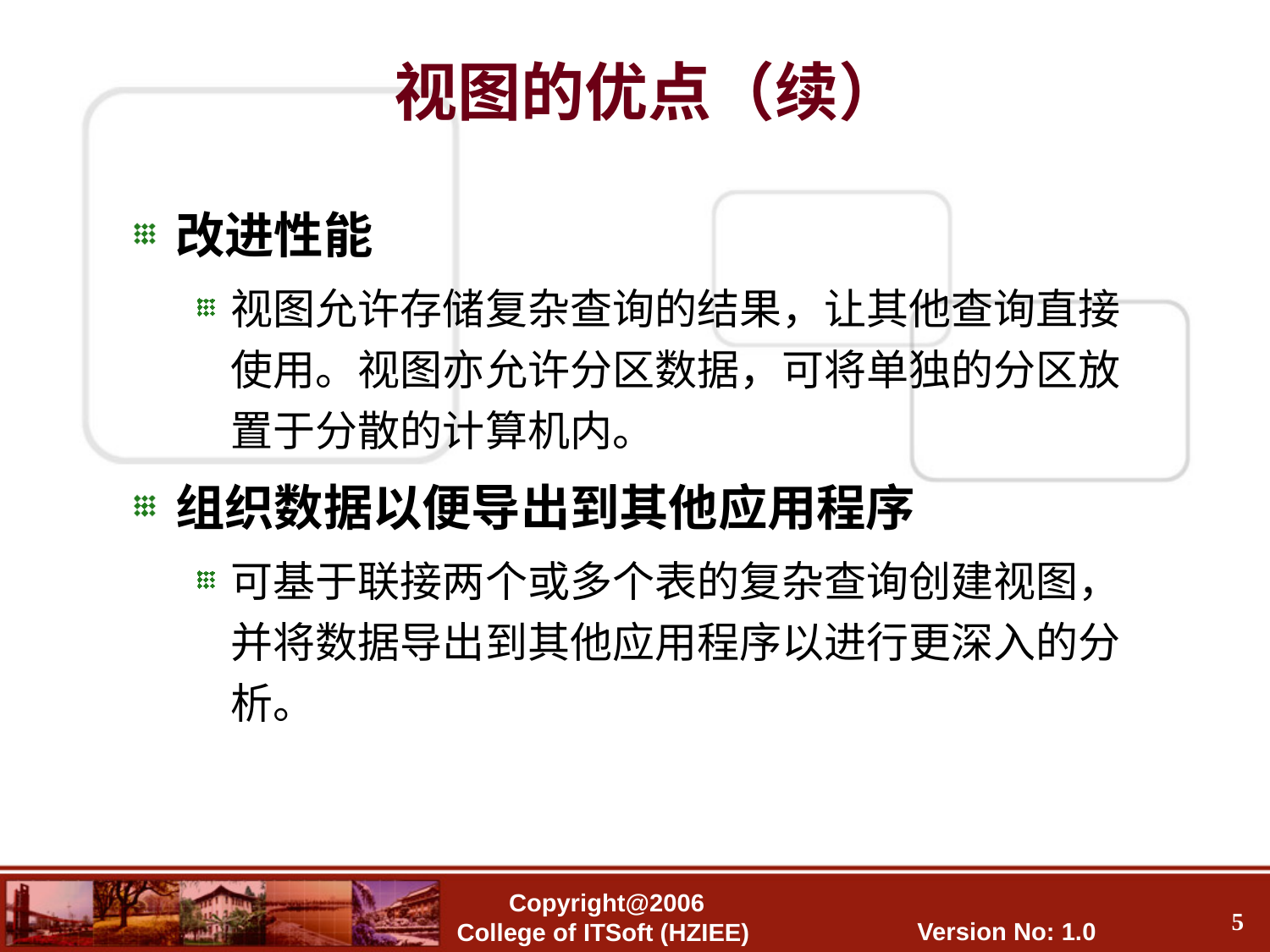

# 视图的优点（续）
改进性能
视图允许存储复杂查询的结果，让其他查询直接使用。视图亦允许分区数据，可将单独的分区放置于分散的计算机内。
组织数据以便导出到其他应用程序
可基于联接两个或多个表的复杂查询创建视图，并将数据导出到其他应用程序以进行更深入的分析。